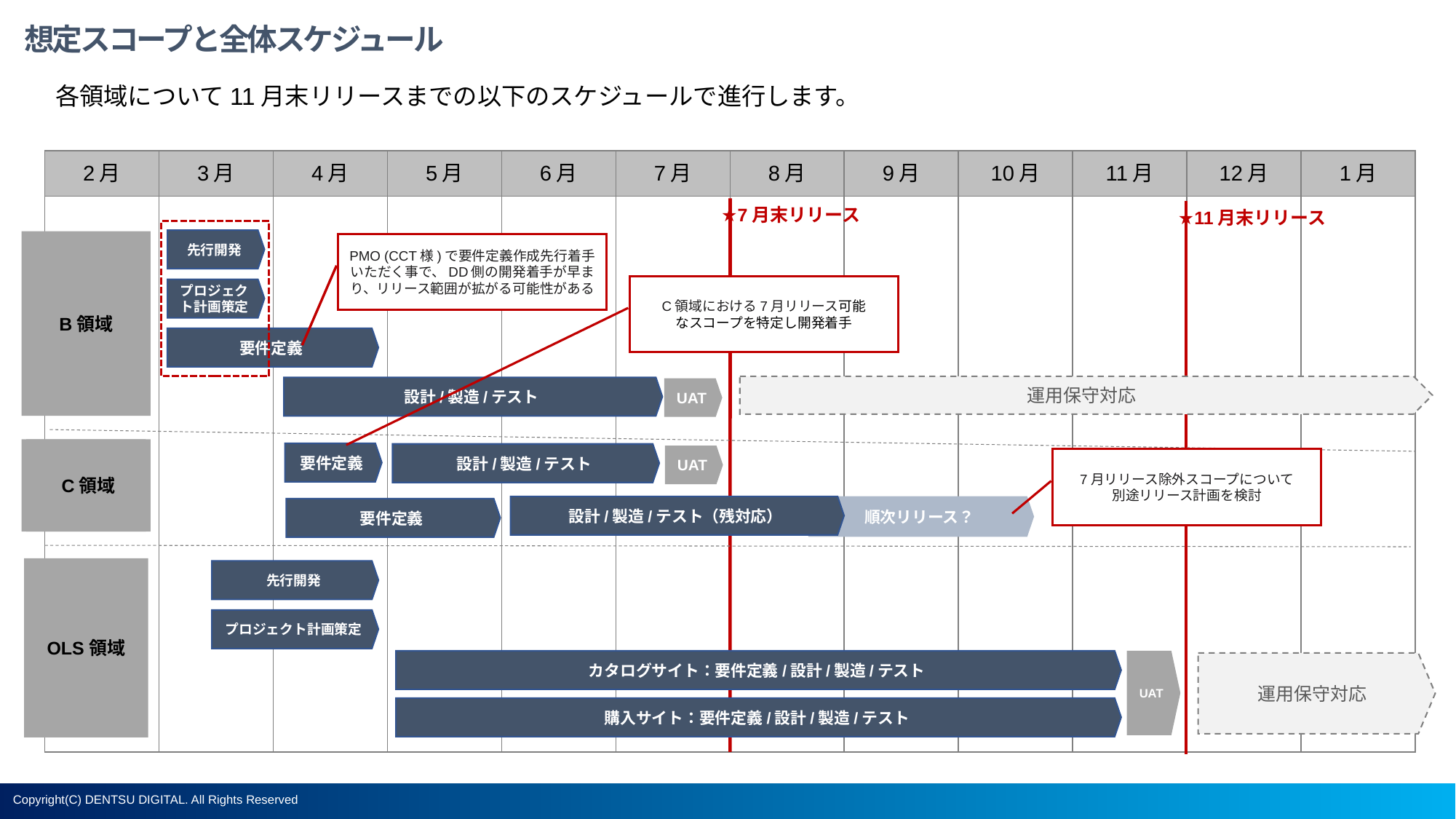

想定スコープと全体スケジュール
各領域について11月末リリースまでの以下のスケジュールで進行します。
| 2月 | 3月 | 4月 | 5月 | 6月 | 7月 | 8月 | 9月 | 10月 | 11月 | 12月 | 1月 |
| --- | --- | --- | --- | --- | --- | --- | --- | --- | --- | --- | --- |
|  |  |  |  |  |  |  |  |  |  |  |  |
★7月末リリース
★11月末リリース

先行開発
B領域
PMO (CCT様)で要件定義作成先行着手いただく事で、DD側の開発着手が早まり、リリース範囲が拡がる効果がある
PMO (CCT様)で要件定義作成先行着手いただく事で、DD側の開発着手が早まり、リリース範囲が拡がる可能性がある
C領域における7月リリース可能
なスコープを特定し開発着手
プロジェクト計画策定
要件定義
運用保守対応
設計/製造/テスト
UAT
C領域
C領域
要件定義
設計/製造/テスト
UAT
7月リリース除外スコープについて
別途リリース計画を検討
順次リリース？
設計/製造/テスト（残対応）
要件定義
OLS領域
先行開発
プロジェクト計画策定
UAT
カタログサイト：要件定義/設計/製造/テスト
運用保守対応
購入サイト：要件定義/設計/製造/テスト